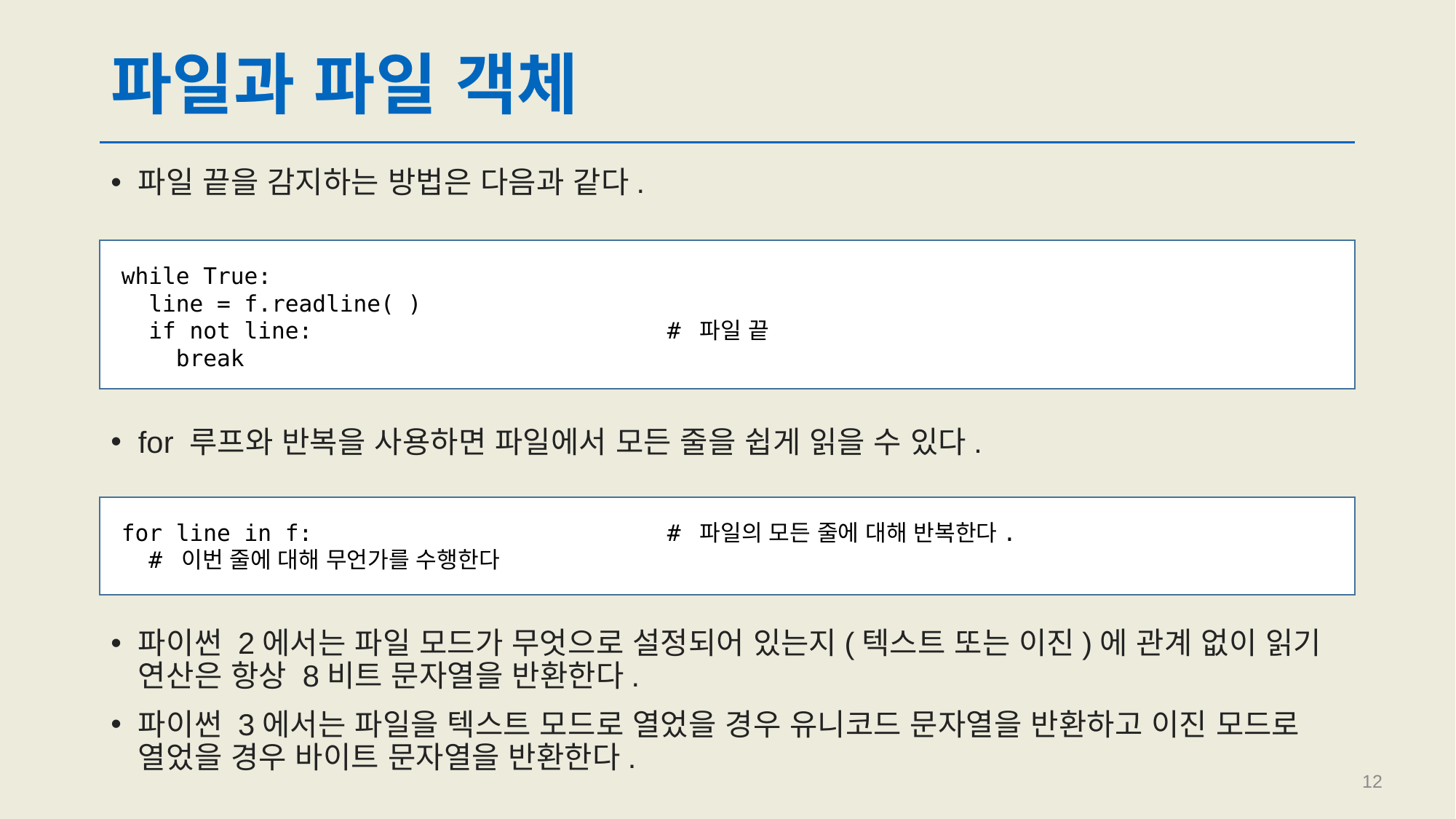

# 파일과 파일 객체
파일 끝을 감지하는 방법은 다음과 같다.
while True:
  line = f.readline( )
  if not line: 				# 파일 끝
    break
for 루프와 반복을 사용하면 파일에서 모든 줄을 쉽게 읽을 수 있다.
for line in f:				# 파일의 모든 줄에 대해 반복한다.
  # 이번 줄에 대해 무언가를 수행한다
파이썬 2에서는 파일 모드가 무엇으로 설정되어 있는지(텍스트 또는 이진)에 관계 없이 읽기 연산은 항상 8비트 문자열을 반환한다.
파이썬 3에서는 파일을 텍스트 모드로 열었을 경우 유니코드 문자열을 반환하고 이진 모드로 열었을 경우 바이트 문자열을 반환한다.
12